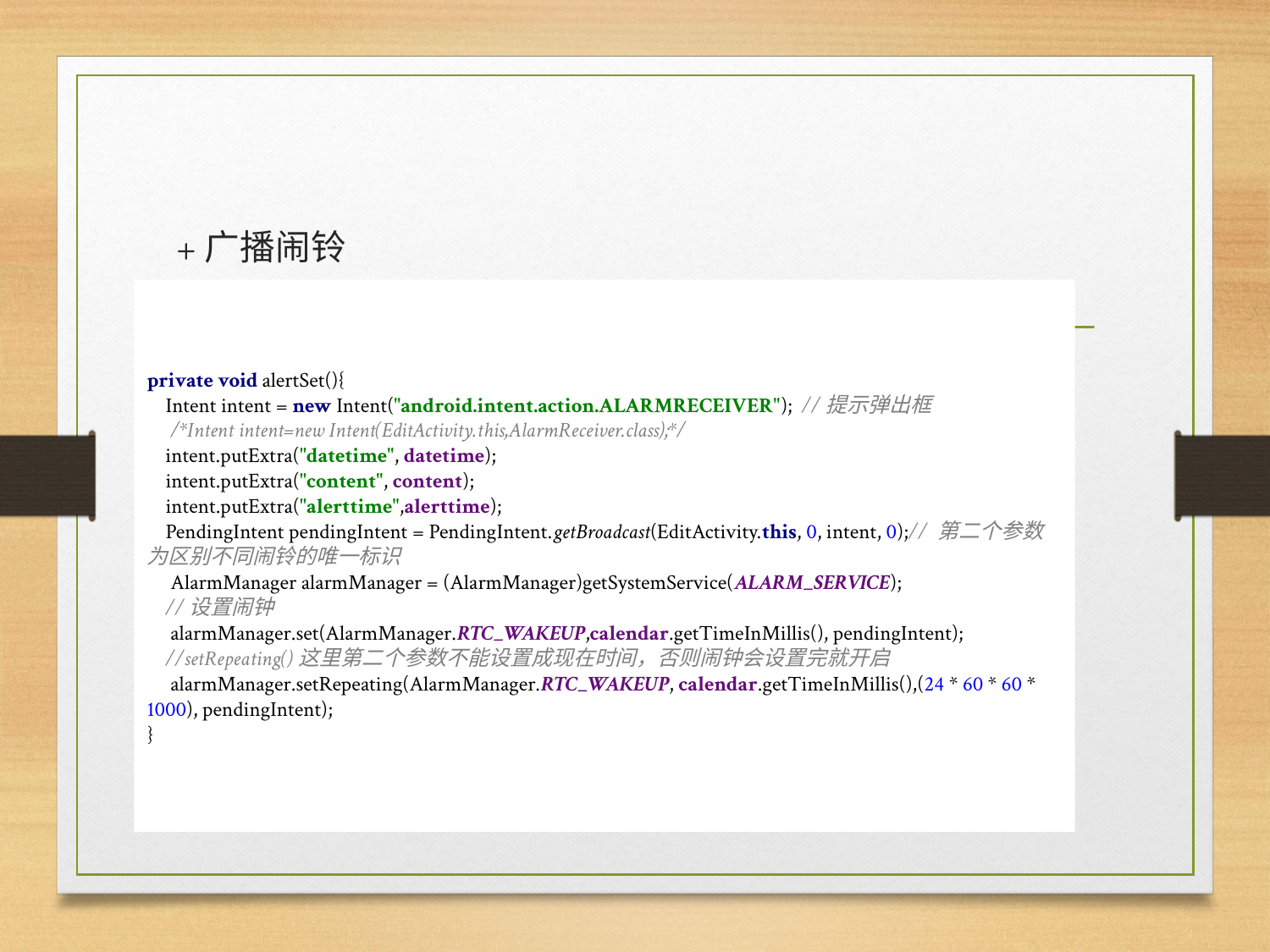

# +广播闹铃
private void alertSet(){
    Intent intent = new Intent("android.intent.action.ALARMRECEIVER");  //提示弹出框
    /*Intent intent=new Intent(EditActivity.this,AlarmReceiver.class);*/
    intent.putExtra("datetime", datetime);
    intent.putExtra("content", content);
    intent.putExtra("alerttime",alerttime);
    PendingIntent pendingIntent = PendingIntent.getBroadcast(EditActivity.this, 0, intent, 0);// 第二个参数为区别不同闹铃的唯一标识
    AlarmManager alarmManager = (AlarmManager)getSystemService(ALARM_SERVICE);
    //设置闹钟
    alarmManager.set(AlarmManager.RTC_WAKEUP,calendar.getTimeInMillis(), pendingIntent);
    //setRepeating()这里第二个参数不能设置成现在时间，否则闹钟会设置完就开启
    alarmManager.setRepeating(AlarmManager.RTC_WAKEUP, calendar.getTimeInMillis(),(24 * 60 * 60 * 1000), pendingIntent);
}